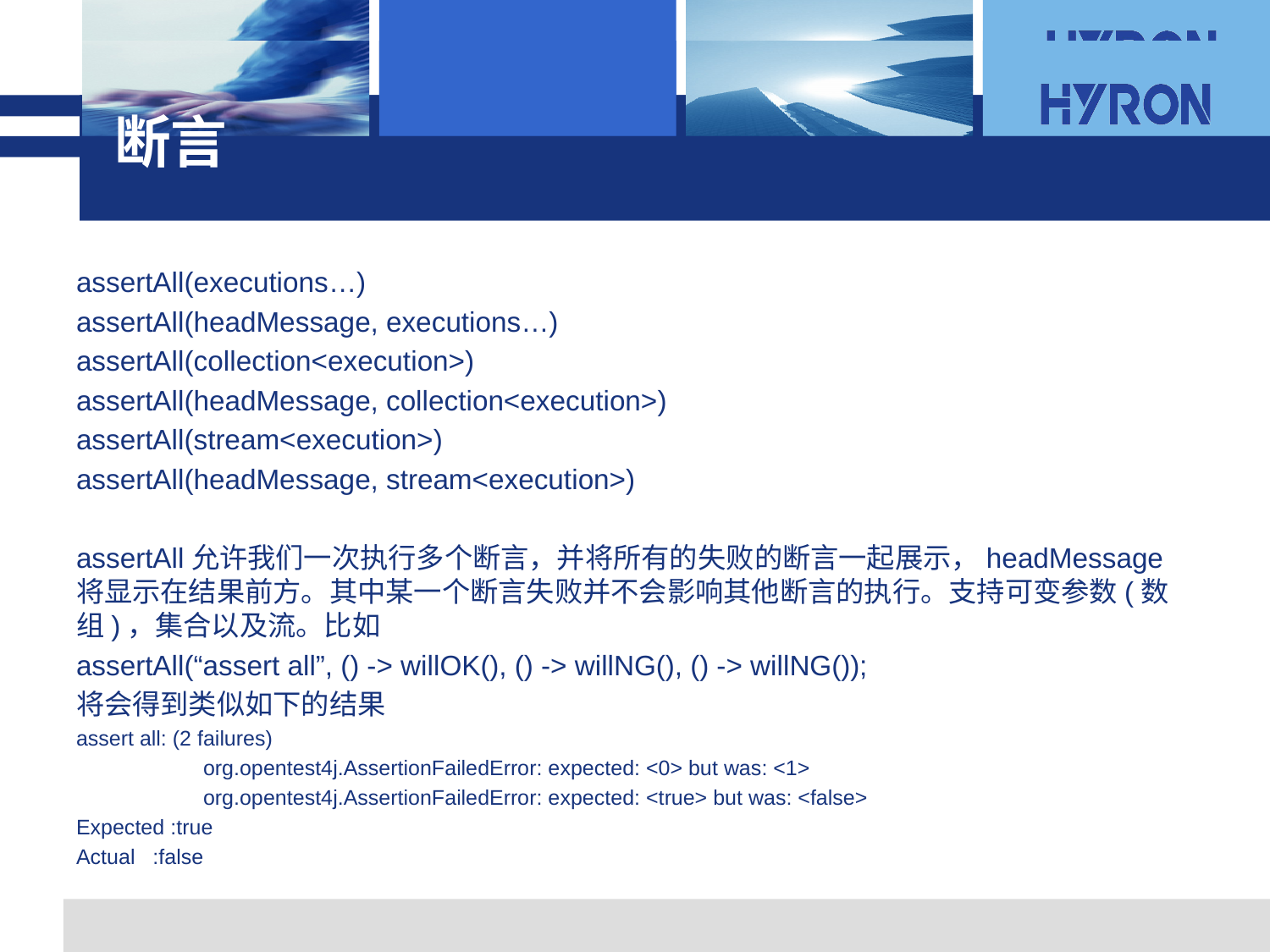

# 断言

assertAll(executions…)
assertAll(headMessage, executions…)
assertAll(collection<execution>)
assertAll(headMessage, collection<execution>)
assertAll(stream<execution>)
assertAll(headMessage, stream<execution>)

assertAll允许我们一次执行多个断言，并将所有的失败的断言一起展示，headMessage将显示在结果前方。其中某一个断言失败并不会影响其他断言的执行。支持可变参数(数组)，集合以及流。比如
assertAll(“assert all”, () -> willOK(), () -> willNG(), () -> willNG());
将会得到类似如下的结果
assert all: (2 failures)
	org.opentest4j.AssertionFailedError: expected: <0> but was: <1>
	org.opentest4j.AssertionFailedError: expected: <true> but was: <false>
Expected :true
Actual   :false